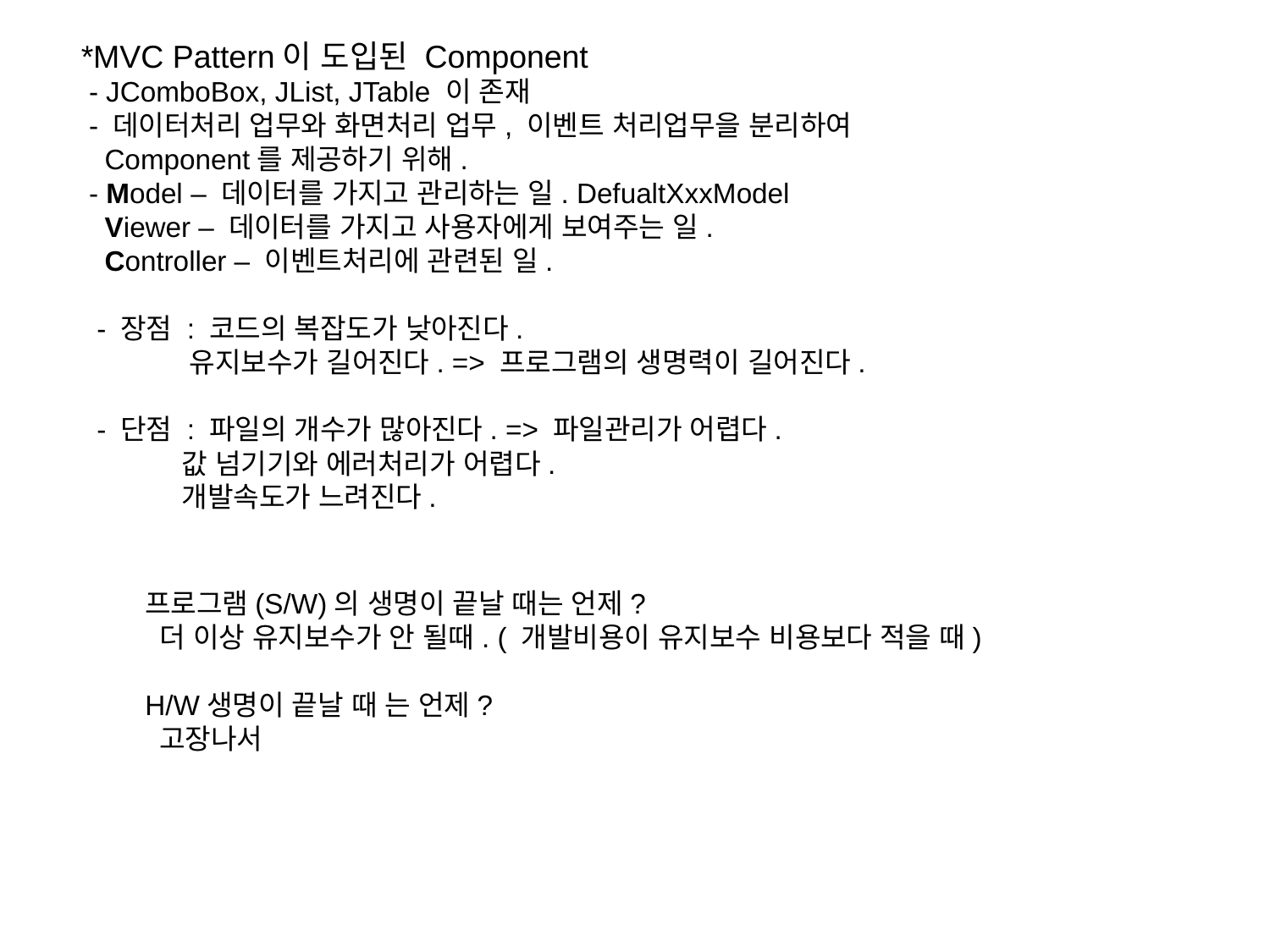

*MVC Pattern이 도입된 Component
 - JComboBox, JList, JTable 이 존재
 - 데이터처리 업무와 화면처리 업무, 이벤트 처리업무을 분리하여
   Component를 제공하기 위해.
 - Model – 데이터를 가지고 관리하는 일. DefualtXxxModel
   Viewer – 데이터를 가지고 사용자에게 보여주는 일.
   Controller – 이벤트처리에 관련된 일.

  - 장점 : 코드의 복잡도가 낮아진다.
             유지보수가 길어진다. => 프로그램의 생명력이 길어진다.

  - 단점 : 파일의 개수가 많아진다. => 파일관리가 어렵다.
            값 넘기기와 에러처리가 어렵다.
            개발속도가 느려진다.
프로그램(S/W)의 생명이 끝날 때는 언제?
 더 이상 유지보수가 안 될때. ( 개발비용이 유지보수 비용보다 적을 때)

H/W생명이 끝날 때 는 언제?
 고장나서